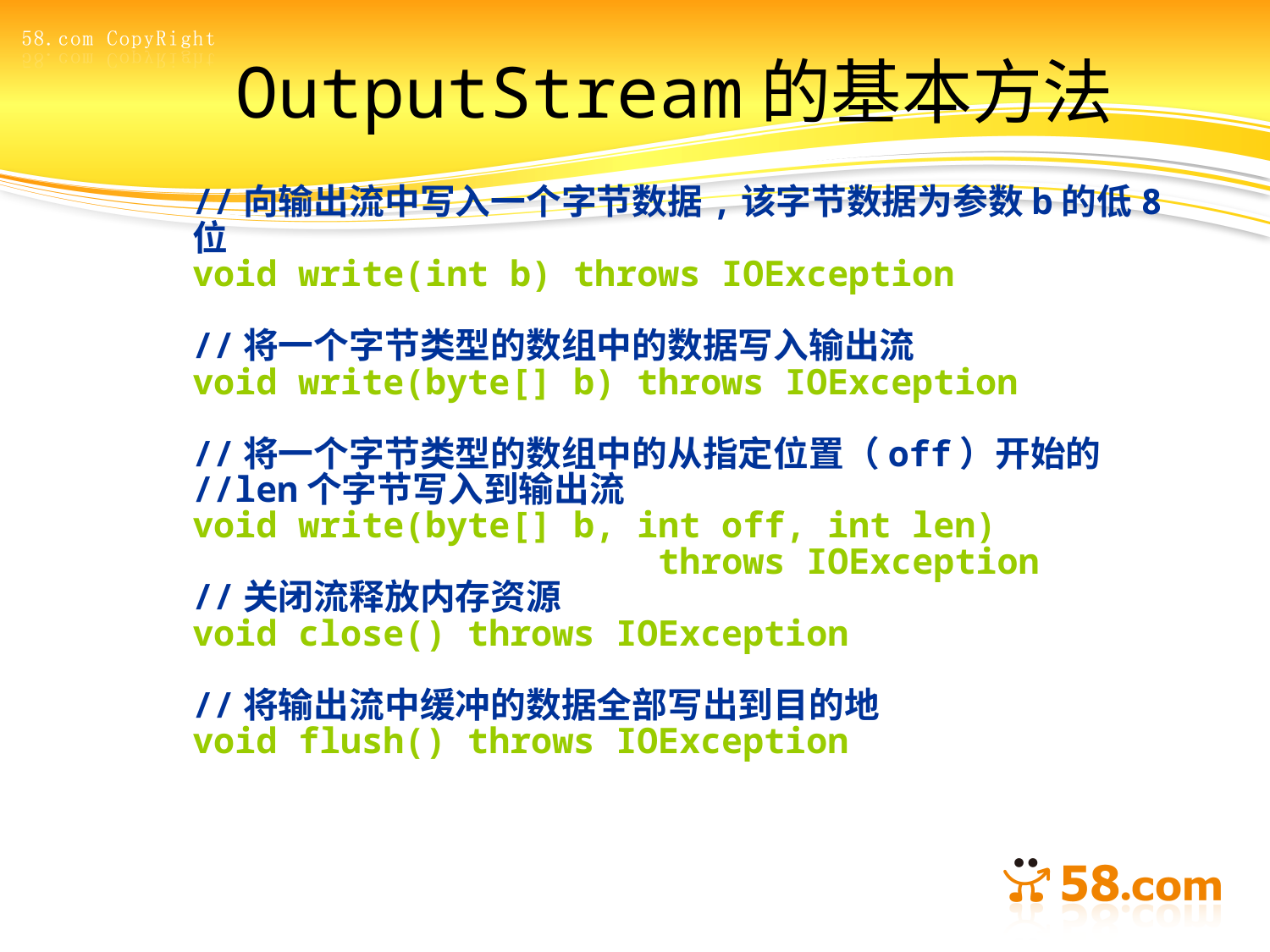

# OutputStream的基本方法
//向输出流中写入一个字节数据,该字节数据为参数b的低8位
void write(int b) throws IOException

//将一个字节类型的数组中的数据写入输出流
void write(byte[] b) throws IOException

//将一个字节类型的数组中的从指定位置（off）开始的
//len个字节写入到输出流
void write(byte[] b, int off, int len)
                      throws IOException
//关闭流释放内存资源
void close() throws IOException

//将输出流中缓冲的数据全部写出到目的地
void flush() throws IOException